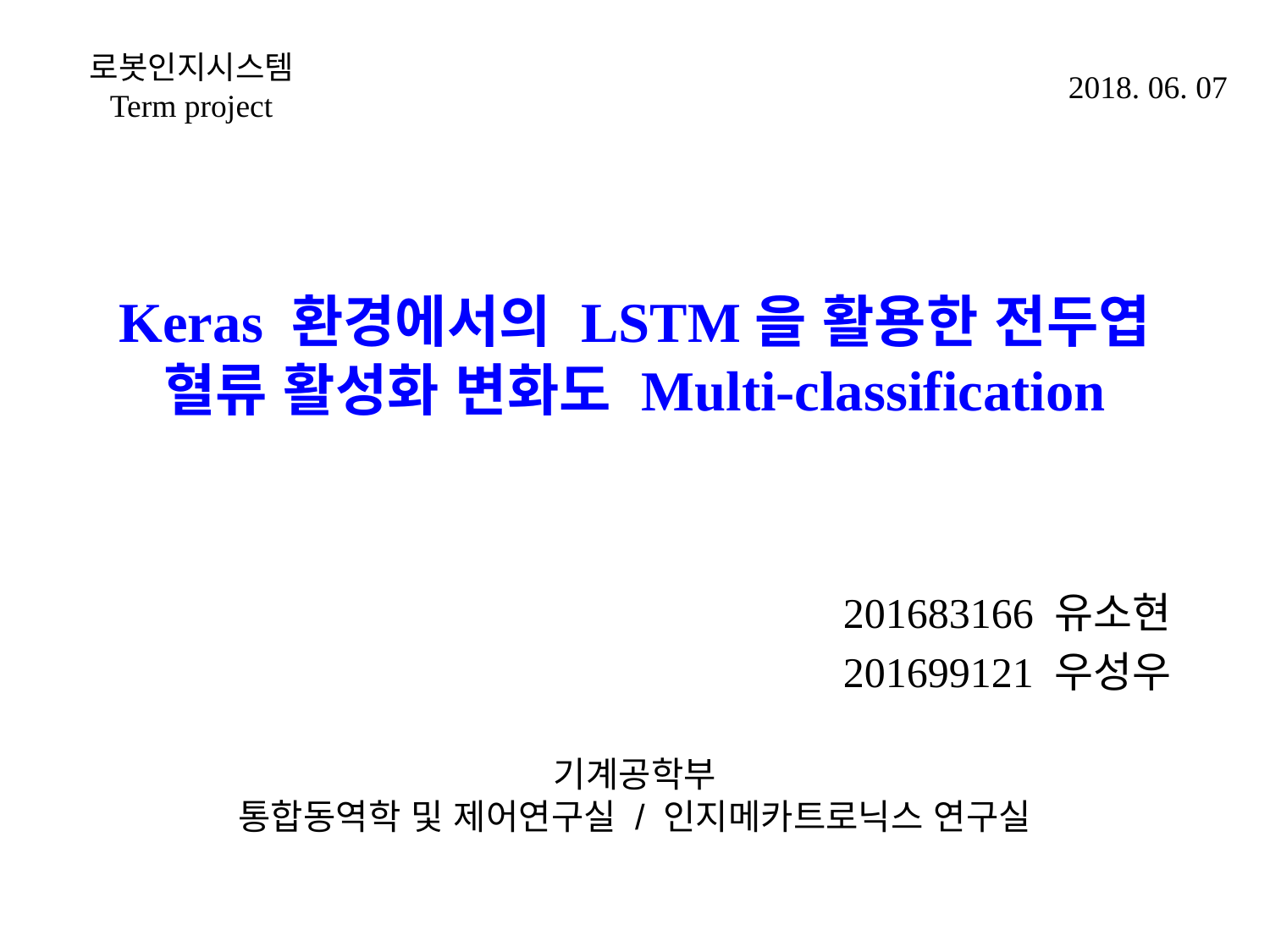

로봇인지시스템
Term project
2018. 06. 07
# Keras 환경에서의 LSTM을 활용한 전두엽 혈류 활성화 변화도 Multi-classification
201683166 유소현
201699121 우성우
기계공학부
통합동역학 및 제어연구실 / 인지메카트로닉스 연구실